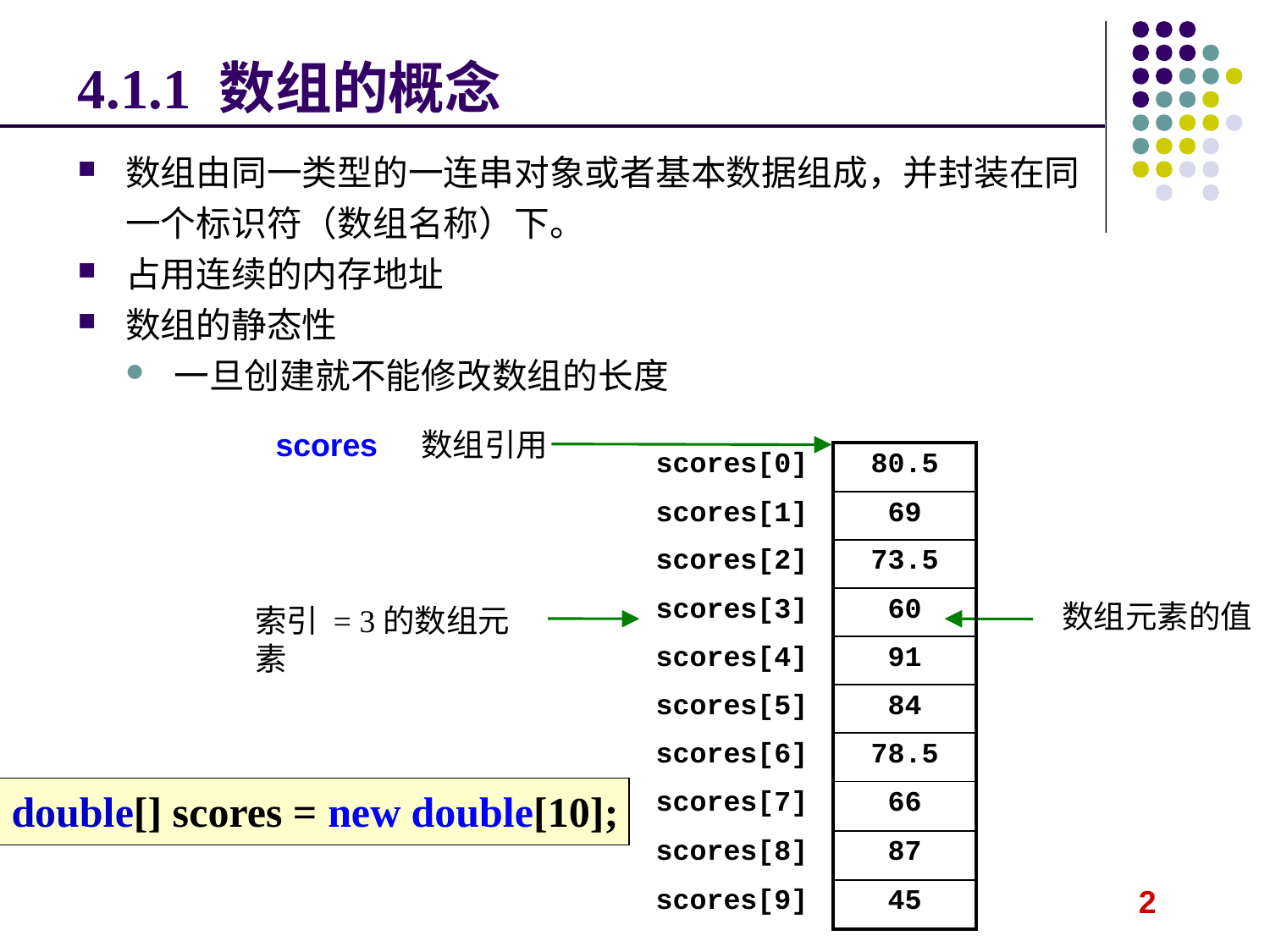

# 4.1.1 数组的概念
数组由同一类型的一连串对象或者基本数据组成，并封装在同一个标识符（数组名称）下。
占用连续的内存地址
数组的静态性
一旦创建就不能修改数组的长度

scores    数组引用
| scores[0] |
| --- |
| scores[1] |
| scores[2] |
| scores[3] |
| scores[4] |
| scores[5] |
| scores[6] |
| scores[7] |
| scores[8] |
| scores[9] |
| 80.5 |
| --- |
| 69 |
| 73.5 |
| 60 |
| 91 |
| 84 |
| 78.5 |
| 66 |
| 87 |
| 45 |

数组元素的值
索引 = 3的数组元素

double[] scores = new double[10];